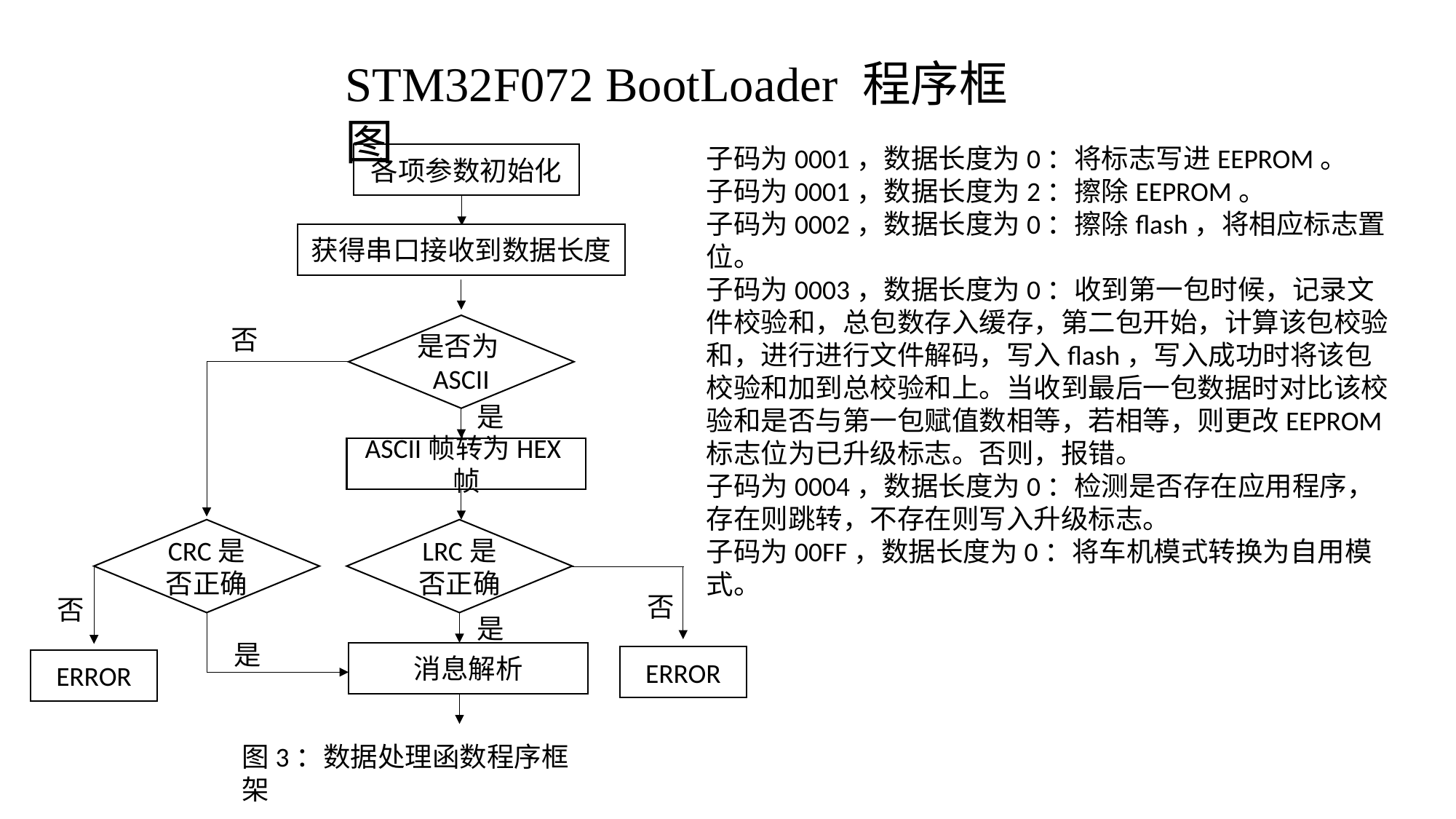

STM32F072 BootLoader 程序框图
子码为0001，数据长度为0：将标志写进EEPROM。
子码为0001，数据长度为2：擦除EEPROM。
子码为0002，数据长度为0：擦除flash，将相应标志置位。
子码为0003，数据长度为0：收到第一包时候，记录文件校验和，总包数存入缓存，第二包开始，计算该包校验和，进行进行文件解码，写入flash，写入成功时将该包校验和加到总校验和上。当收到最后一包数据时对比该校验和是否与第一包赋值数相等，若相等，则更改EEPROM标志位为已升级标志。否则，报错。
子码为0004，数据长度为0：检测是否存在应用程序，存在则跳转，不存在则写入升级标志。
子码为00FF，数据长度为0：将车机模式转换为自用模式。
各项参数初始化
获得串口接收到数据长度
是否为ASCII
否
是
ASCII帧转为HEX帧
CRC是否正确
LRC是否正确
否
否
是
是
消息解析
ERROR
ERROR
图3：数据处理函数程序框架